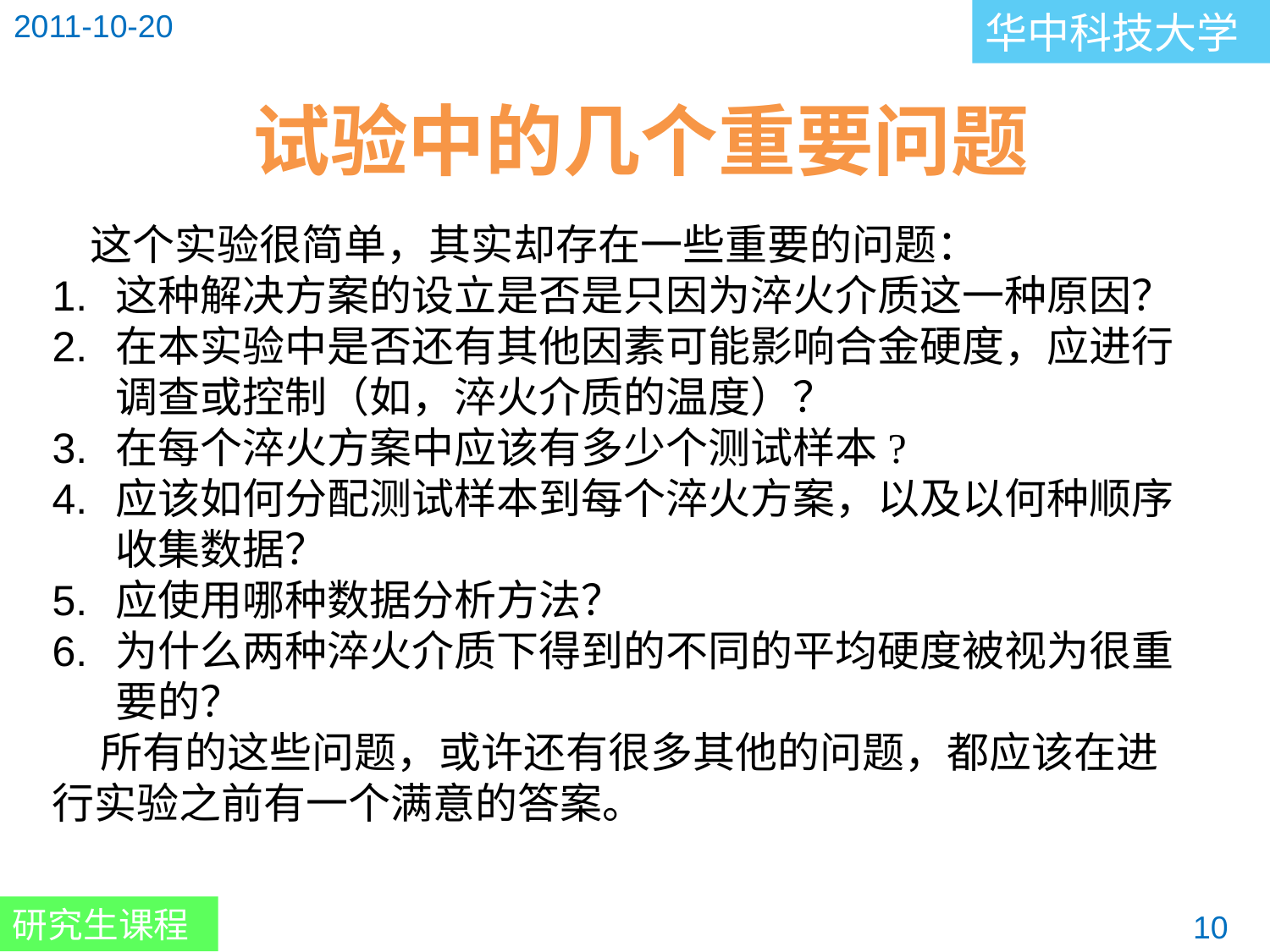

试验中的几个重要问题
这个实验很简单，其实却存在一些重要的问题：
这种解决方案的设立是否是只因为淬火介质这一种原因？
在本实验中是否还有其他因素可能影响合金硬度，应进行调查或控制（如，淬火介质的温度）？
在每个淬火方案中应该有多少个测试样本?
应该如何分配测试样本到每个淬火方案，以及以何种顺序收集数据？
应使用哪种数据分析方法？
为什么两种淬火介质下得到的不同的平均硬度被视为很重要的？
    所有的这些问题，或许还有很多其他的问题，都应该在进行实验之前有一个满意的答案。